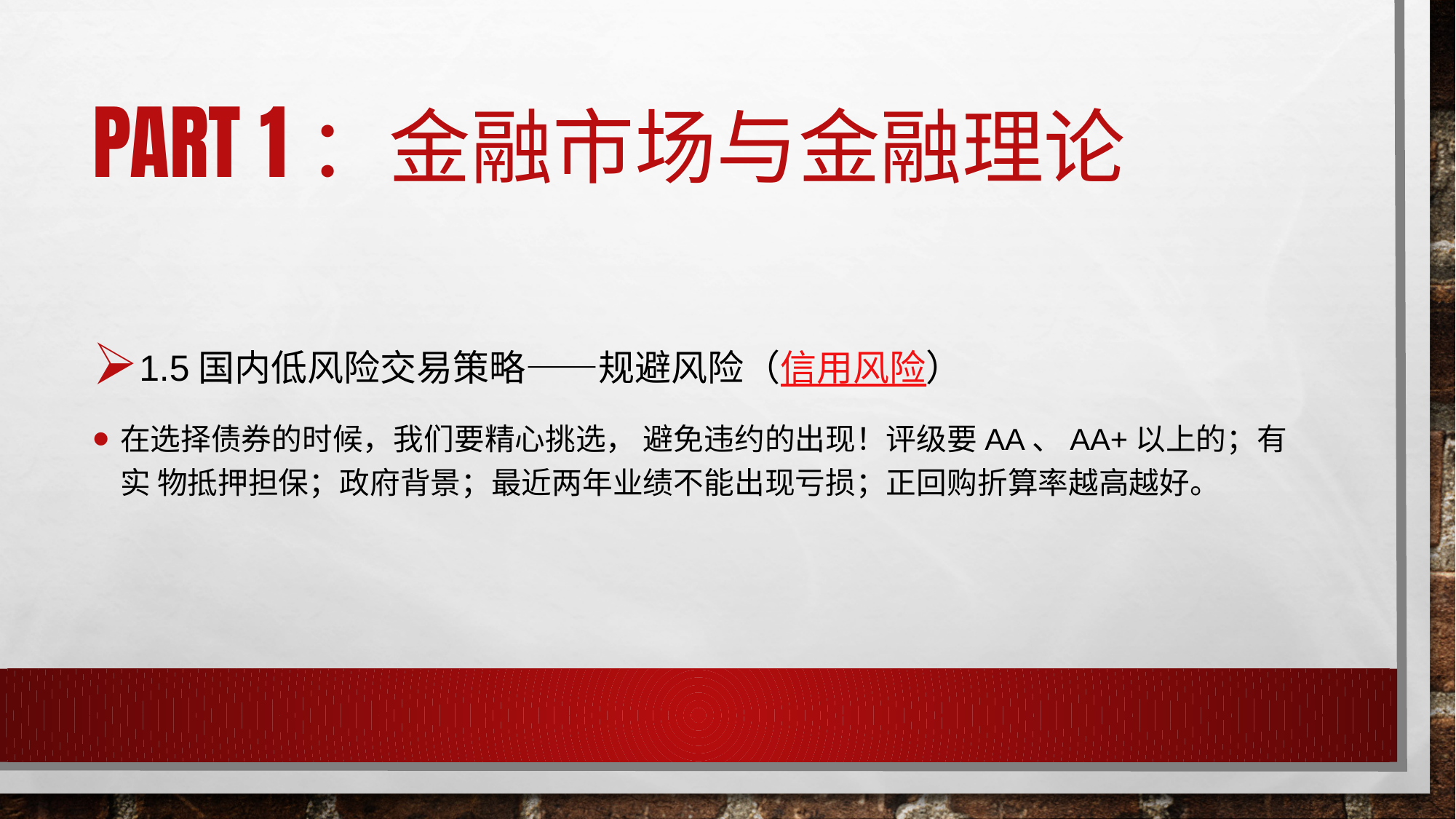

# Part 1：金融市场与金融理论
1.5国内低风险交易策略——规避风险（信用风险）
在选择债券的时候，我们要精心挑选， 避免违约的出现！评级要AA、AA+以上的；有实 物抵押担保；政府背景；最近两年业绩不能出现亏损；正回购折算率越高越好。